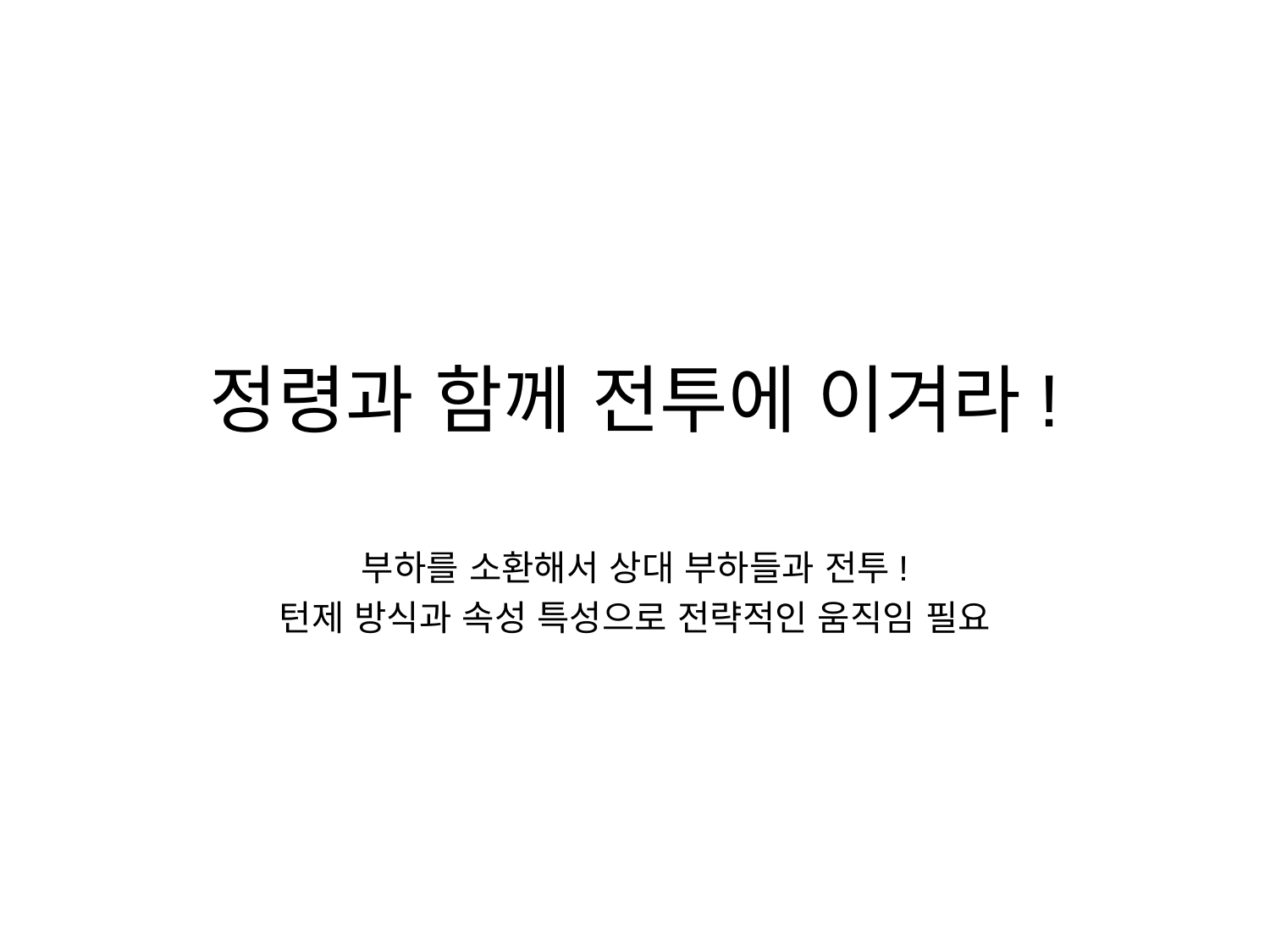

# 정령과 함께 전투에 이겨라!
부하를 소환해서 상대 부하들과 전투!
턴제 방식과 속성 특성으로 전략적인 움직임 필요